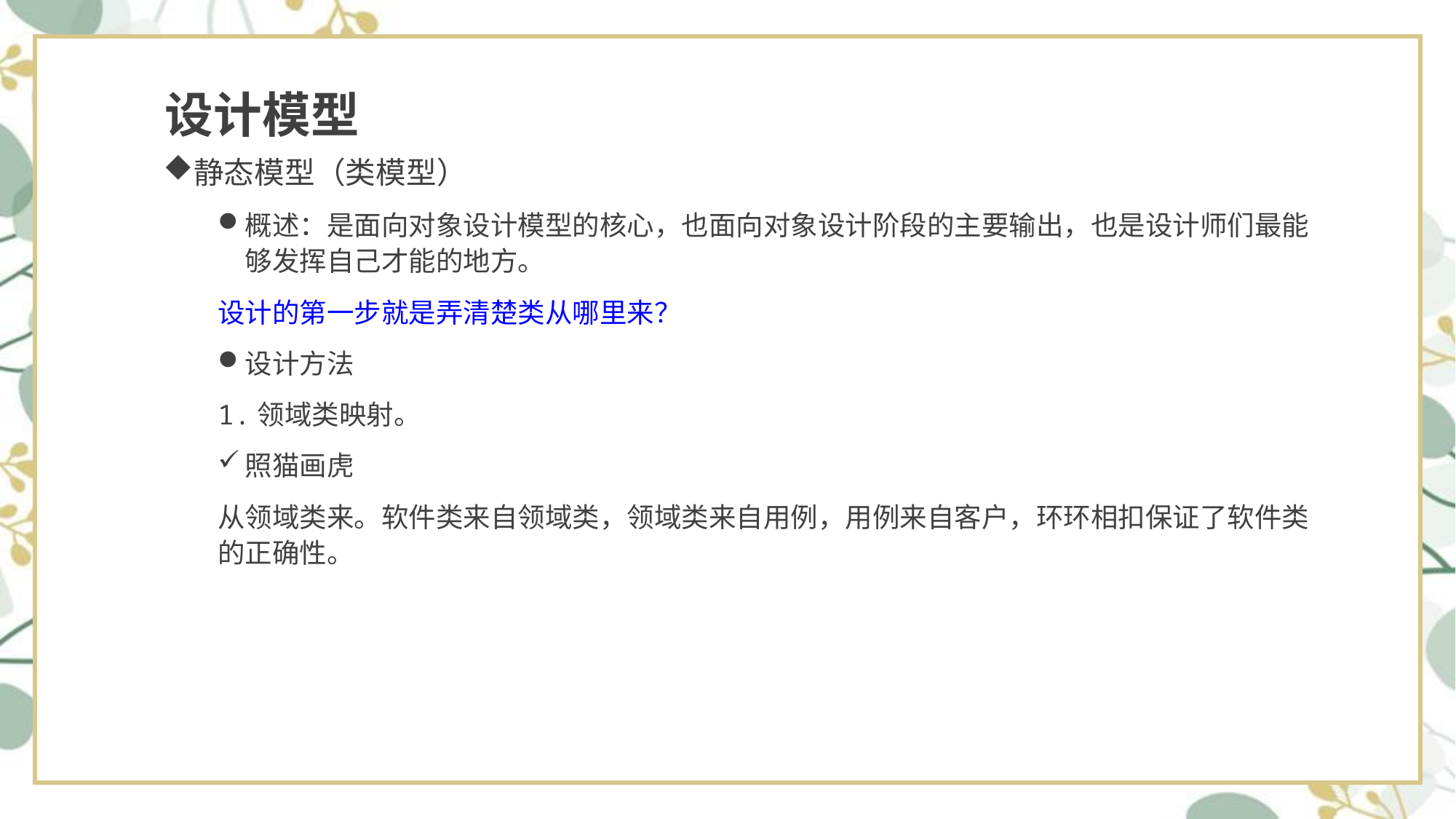

# 设计模型
静态模型（类模型）
概述：是面向对象设计模型的核心，也面向对象设计阶段的主要输出，也是设计师们最能够发挥自己才能的地方。
设计的第一步就是弄清楚类从哪里来？
设计方法
1.领域类映射。
照猫画虎
从领域类来。软件类来自领域类，领域类来自用例，用例来自客户，环环相扣保证了软件类的正确性。